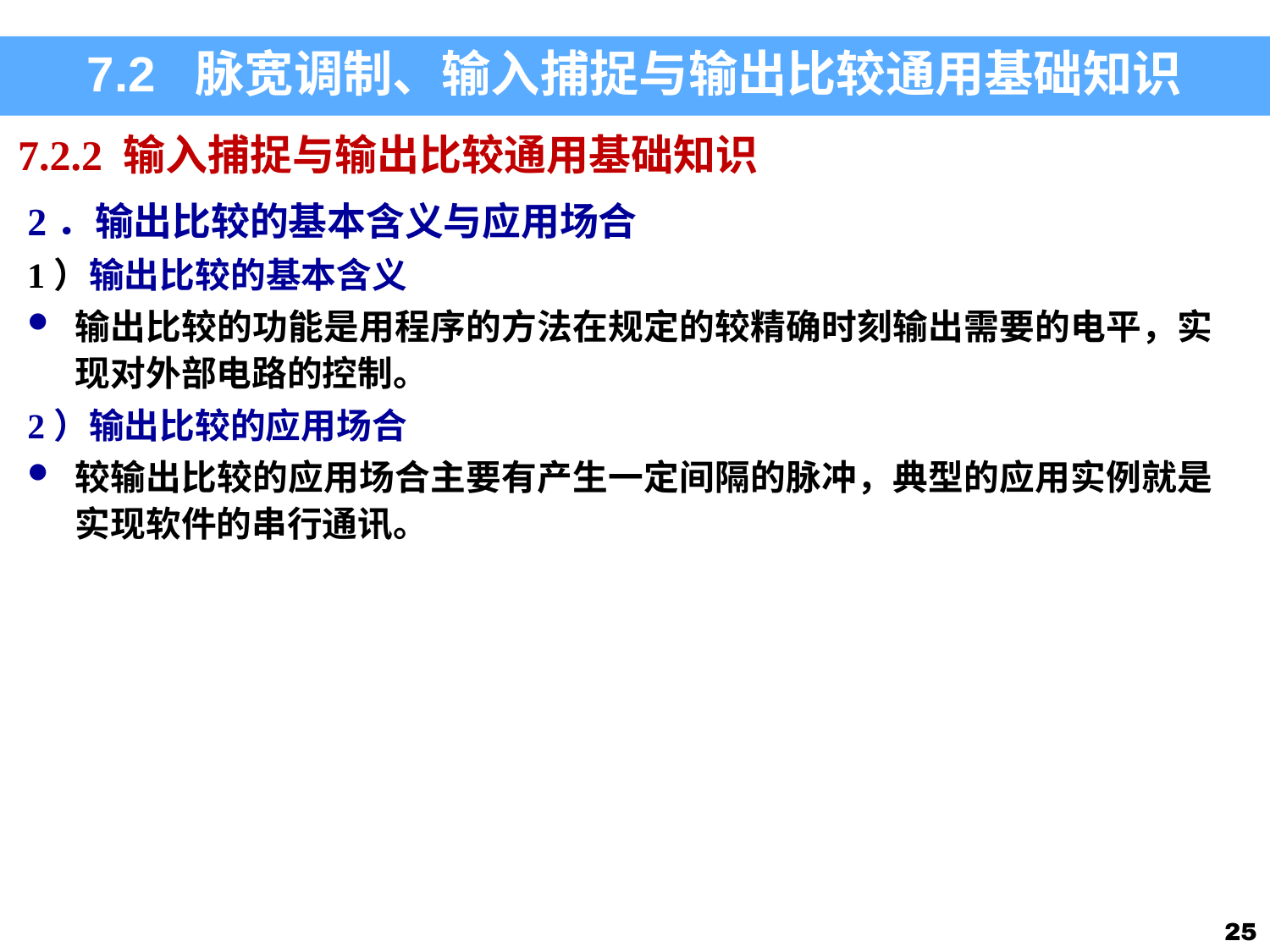

7.2  脉宽调制、输入捕捉与输出比较通用基础知识
7.2.2 输入捕捉与输出比较通用基础知识
2．输出比较的基本含义与应用场合
1）输出比较的基本含义
输出比较的功能是用程序的方法在规定的较精确时刻输出需要的电平，实现对外部电路的控制。
2）输出比较的应用场合
较输出比较的应用场合主要有产生一定间隔的脉冲，典型的应用实例就是实现软件的串行通讯。
25